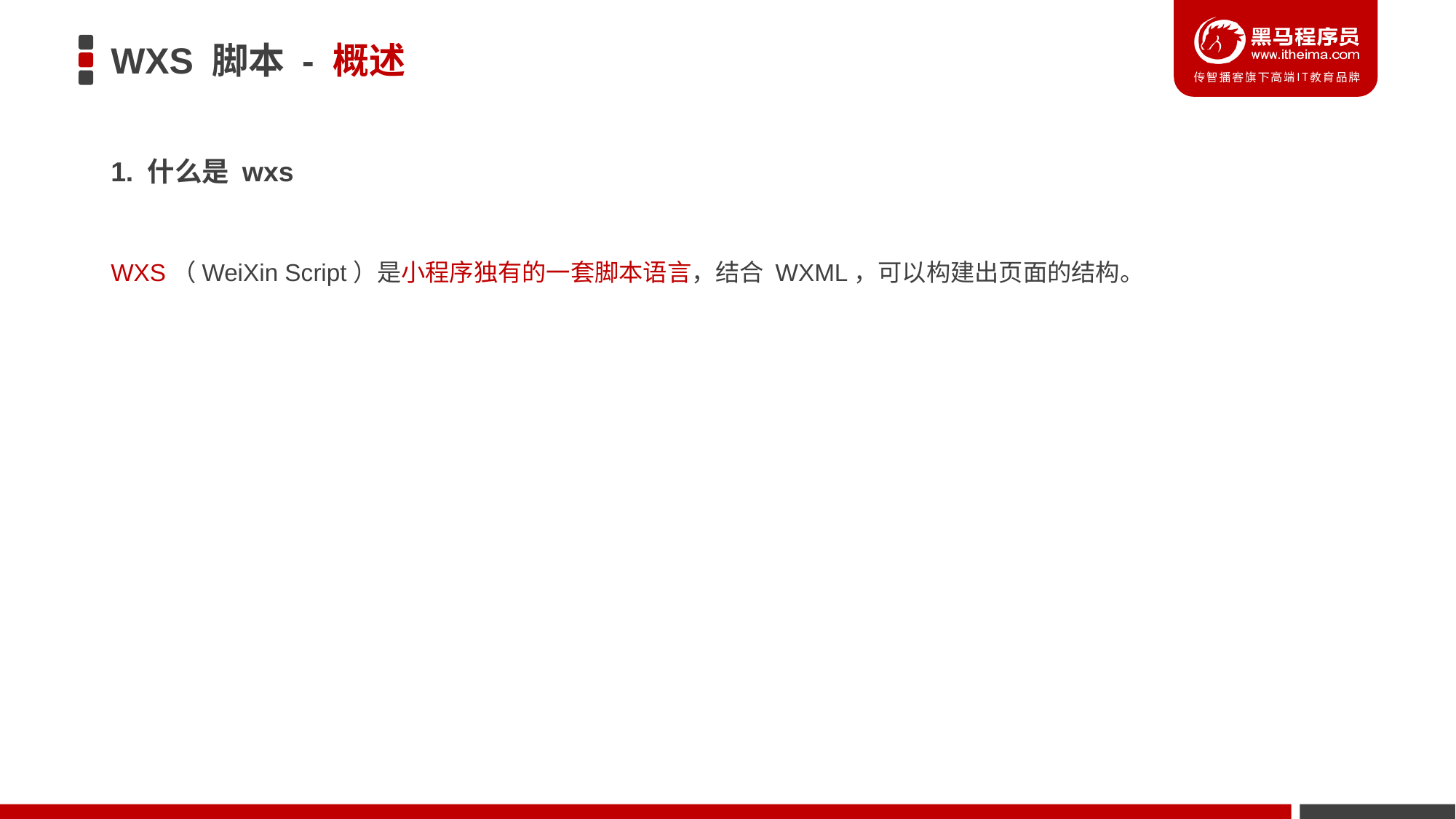

# WXS 脚本 - 概述
1. 什么是 wxs
WXS（WeiXin Script）是小程序独有的一套脚本语言，结合 WXML，可以构建出页面的结构。